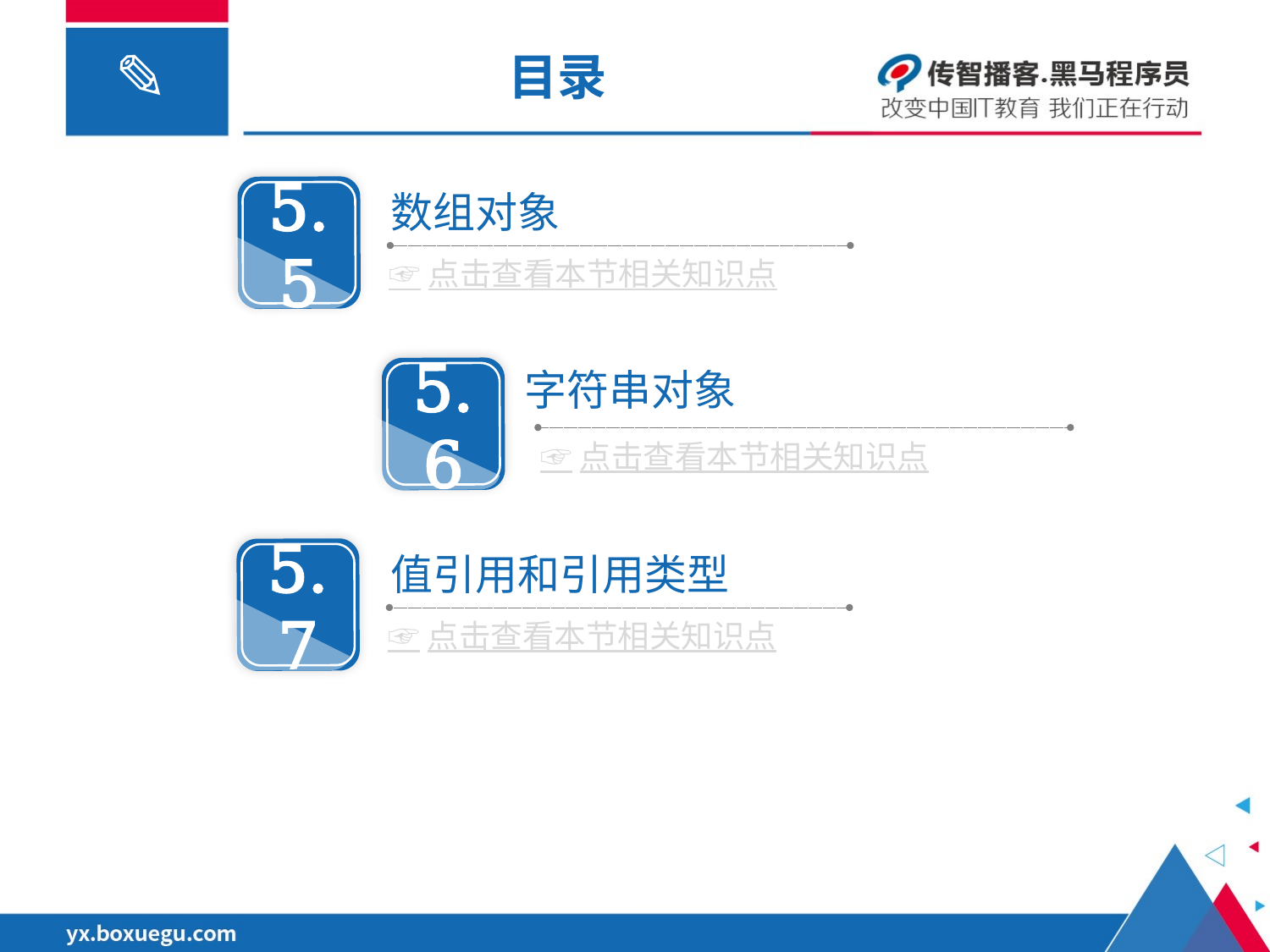

# 目录
5.5

数组对象
☞点击查看本节相关知识点
5.6

字符串对象
☞点击查看本节相关知识点
5.7

值引用和引用类型
☞点击查看本节相关知识点